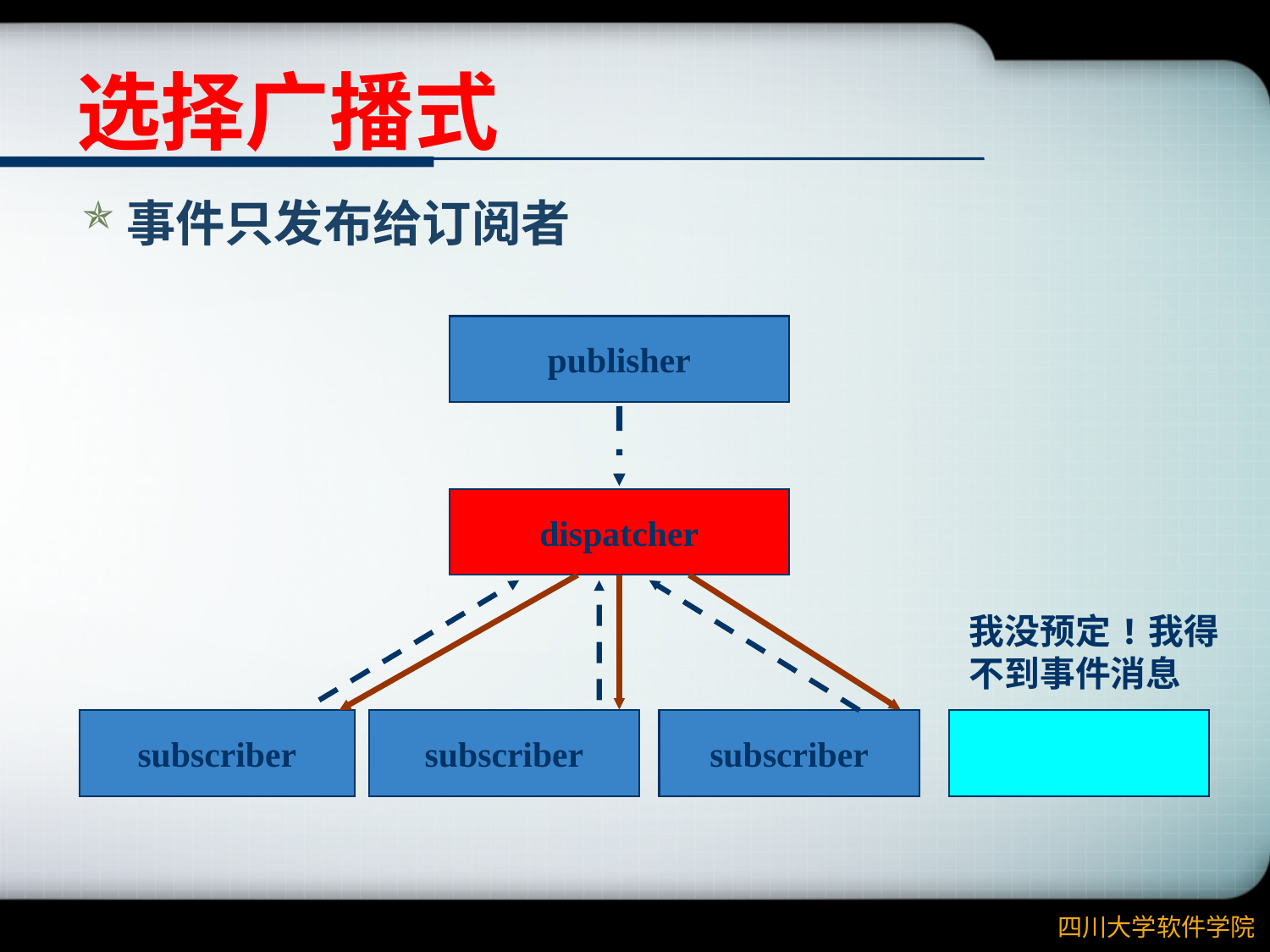

# 选择广播式
事件只发布给订阅者
publisher

dispatcher

subscriber
subscriber
subscriber

我没预定!我得
不到事件消息